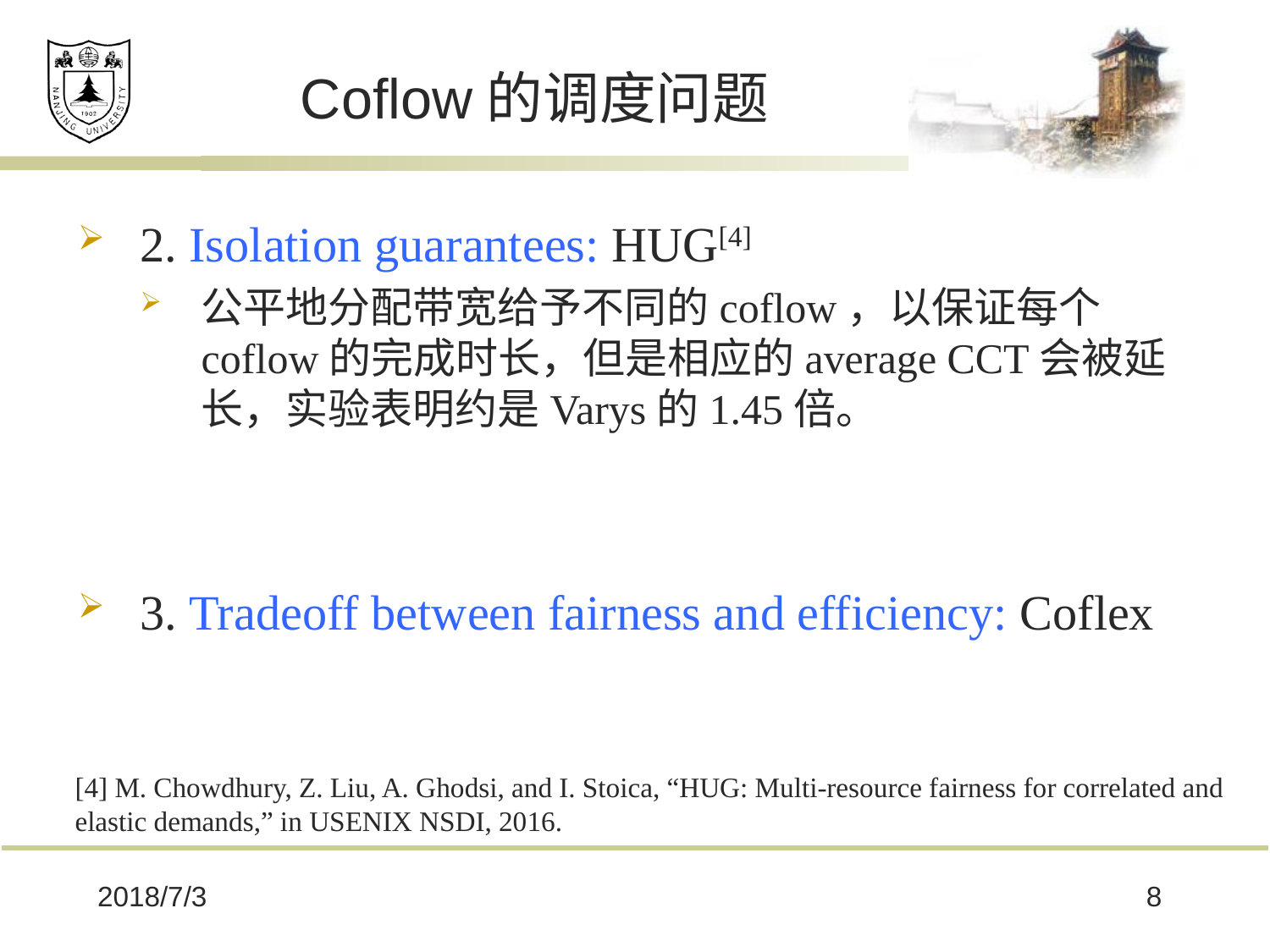

# Coflow的调度问题
2. Isolation guarantees: HUG[4]
公平地分配带宽给予不同的coflow，以保证每个coflow的完成时长，但是相应的average CCT会被延长，实验表明约是Varys的1.45倍。

3. Tradeoff between fairness and efficiency: Coflex

[4] M. Chowdhury, Z. Liu, A. Ghodsi, and I. Stoica, “HUG: Multi-resource fairness for correlated and elastic demands,” in USENIX NSDI, 2016.
2018/7/3
8